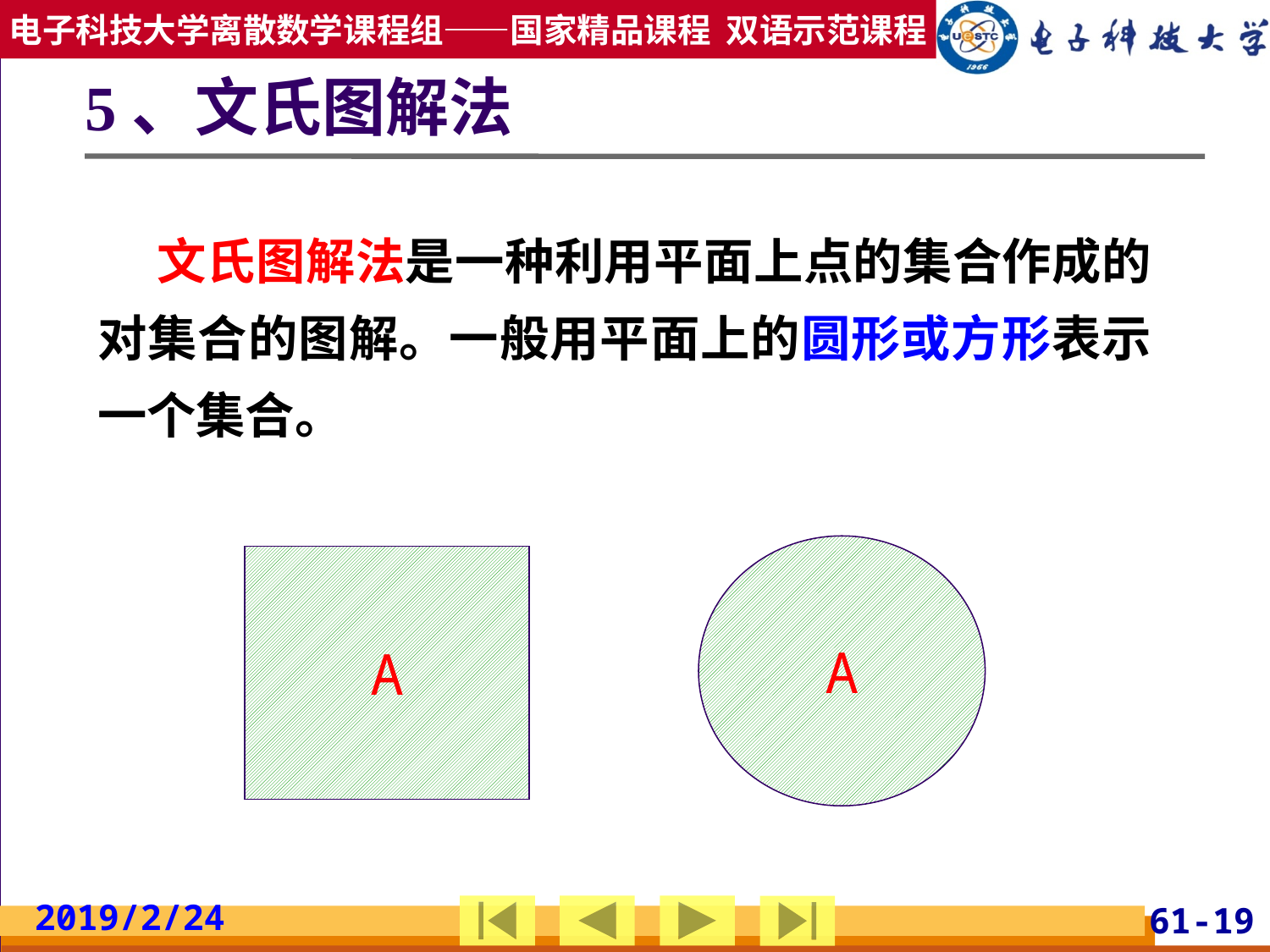

# 5、文氏图解法
    文氏图解法是一种利用平面上点的集合作成的对集合的图解。一般用平面上的圆形或方形表示一个集合。
A
A
2019/2/24